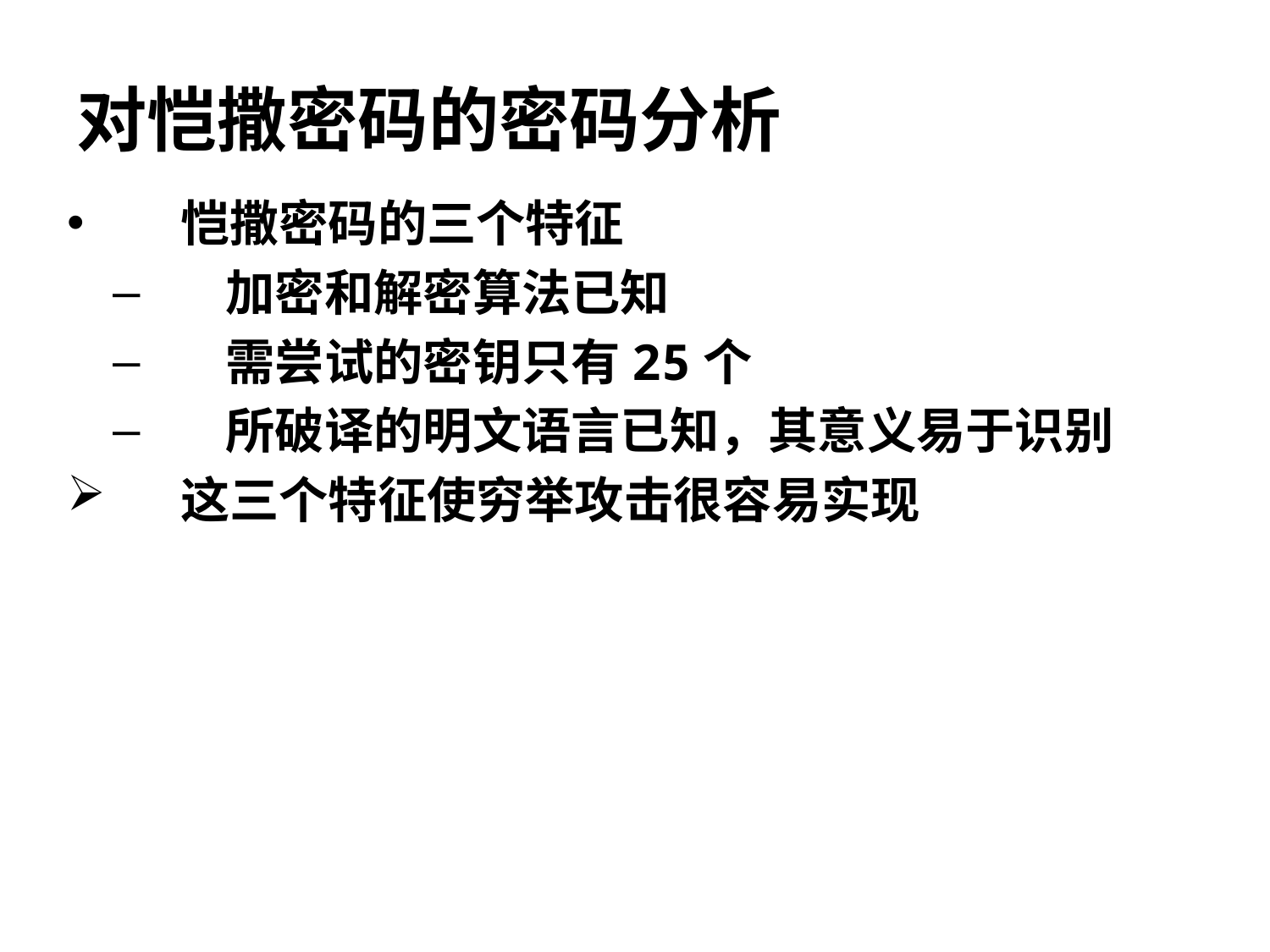

# 对恺撒密码的密码分析
恺撒密码的三个特征
加密和解密算法已知
需尝试的密钥只有25个
所破译的明文语言已知，其意义易于识别
这三个特征使穷举攻击很容易实现